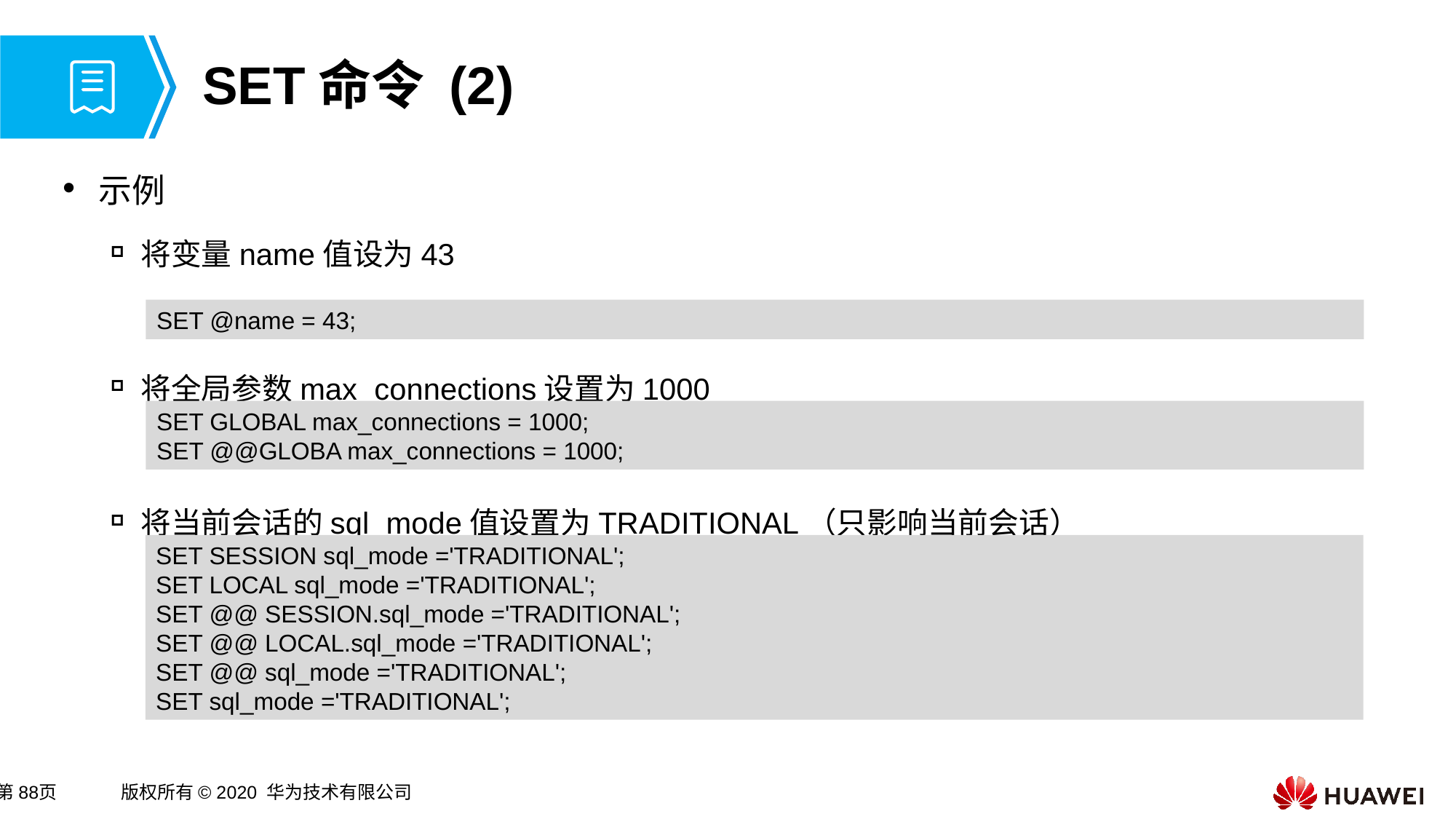

# SET命令 (2)
示例
将变量name值设为43

将全局参数max_connections设置为1000

将当前会话的sql_mode值设置为TRADITIONAL（只影响当前会话）

SET @name = 43;
SET GLOBAL max_connections = 1000;
SET @@GLOBA max_connections = 1000;
SET SESSION sql_mode ='TRADITIONAL';
SET LOCAL sql_mode ='TRADITIONAL';
SET @@ SESSION.sql_mode ='TRADITIONAL';
SET @@ LOCAL.sql_mode ='TRADITIONAL';
SET @@ sql_mode ='TRADITIONAL';
SET sql_mode ='TRADITIONAL';